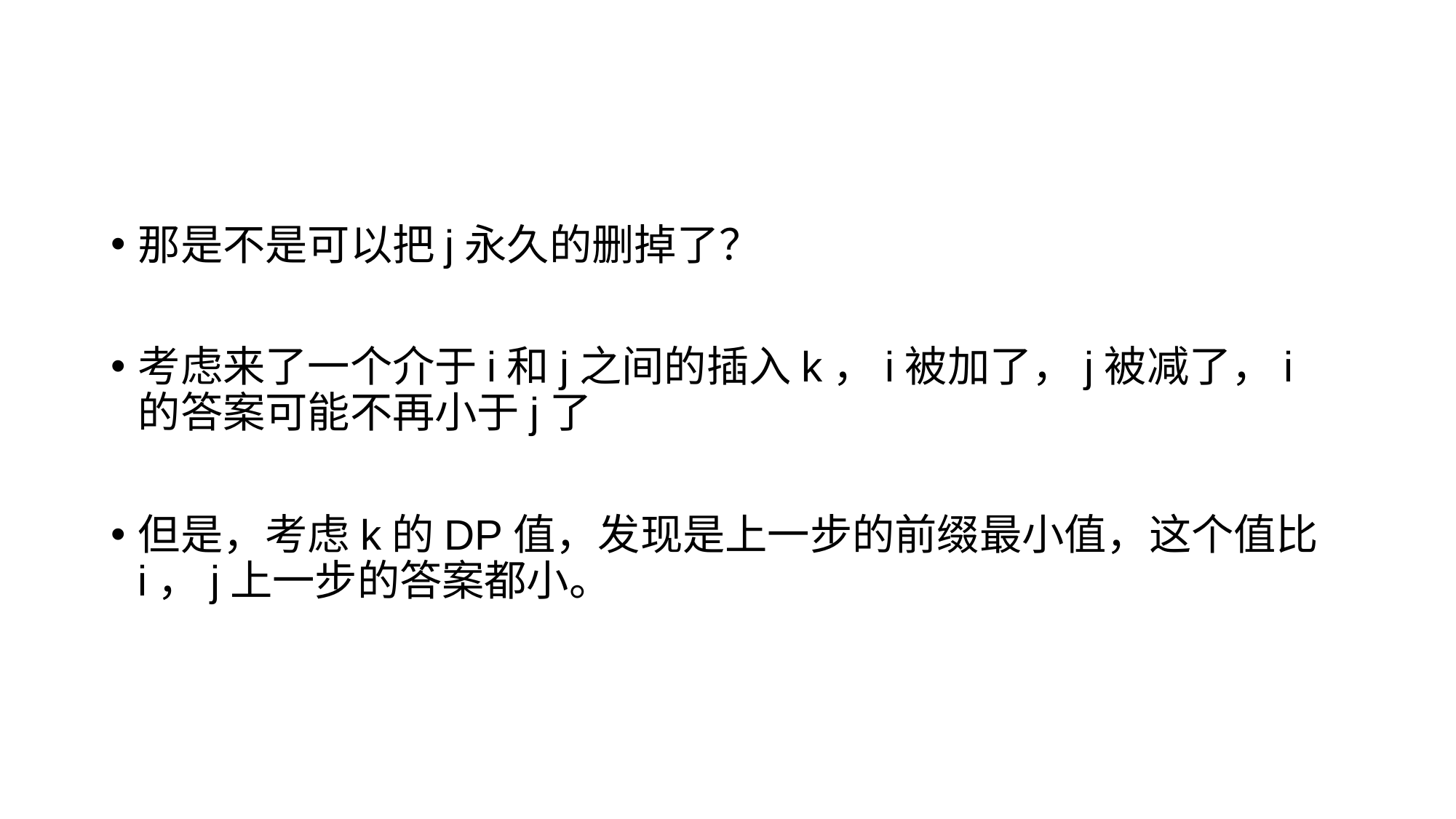

#
那是不是可以把j永久的删掉了？

考虑来了一个介于i和j之间的插入k，i被加了，j被减了，i的答案可能不再小于j了

但是，考虑k的DP值，发现是上一步的前缀最小值，这个值比i，j上一步的答案都小。